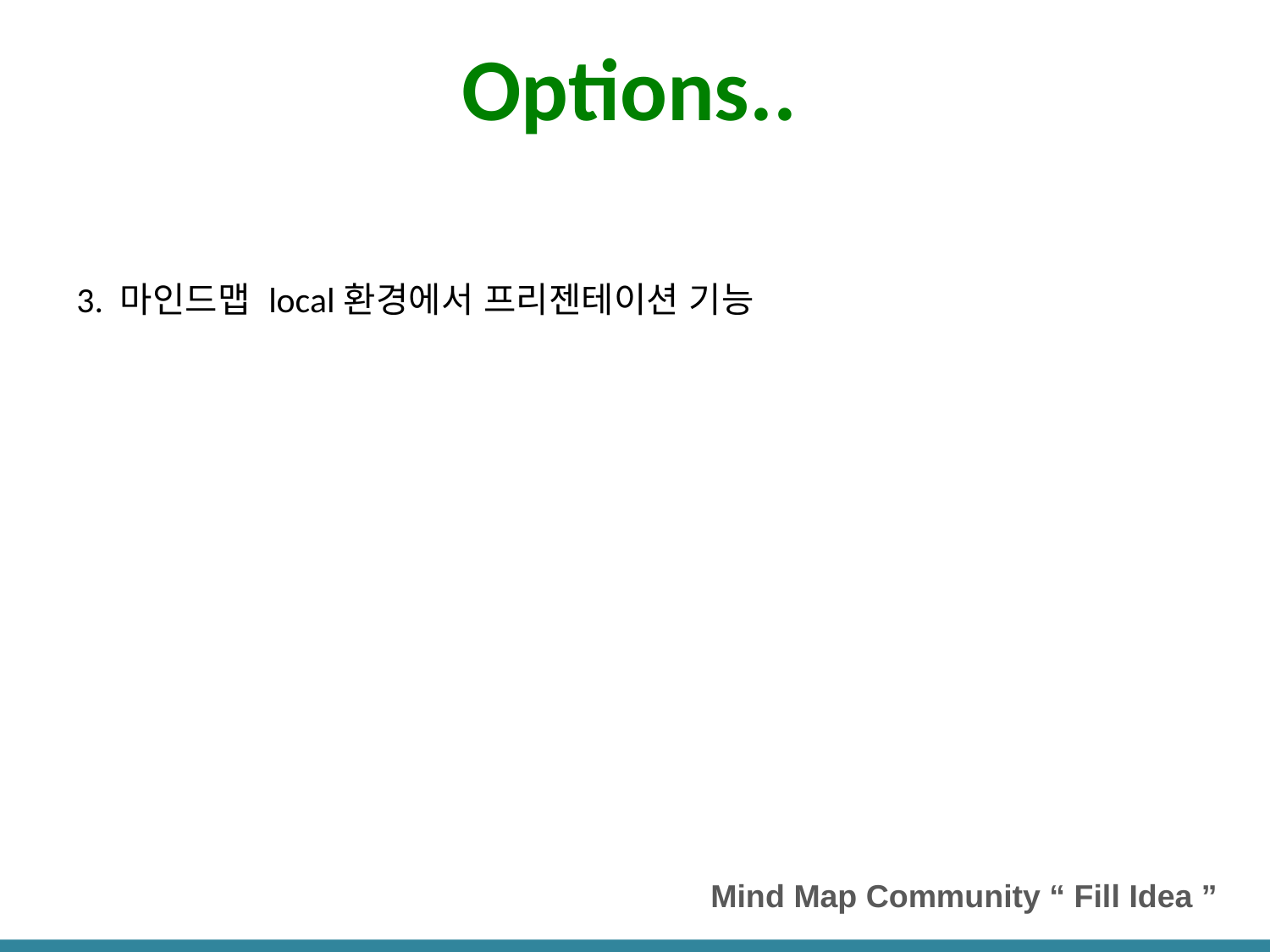

Options..

3. 마인드맵 local환경에서 프리젠테이션 기능
Mind Map Community “ Fill Idea ”